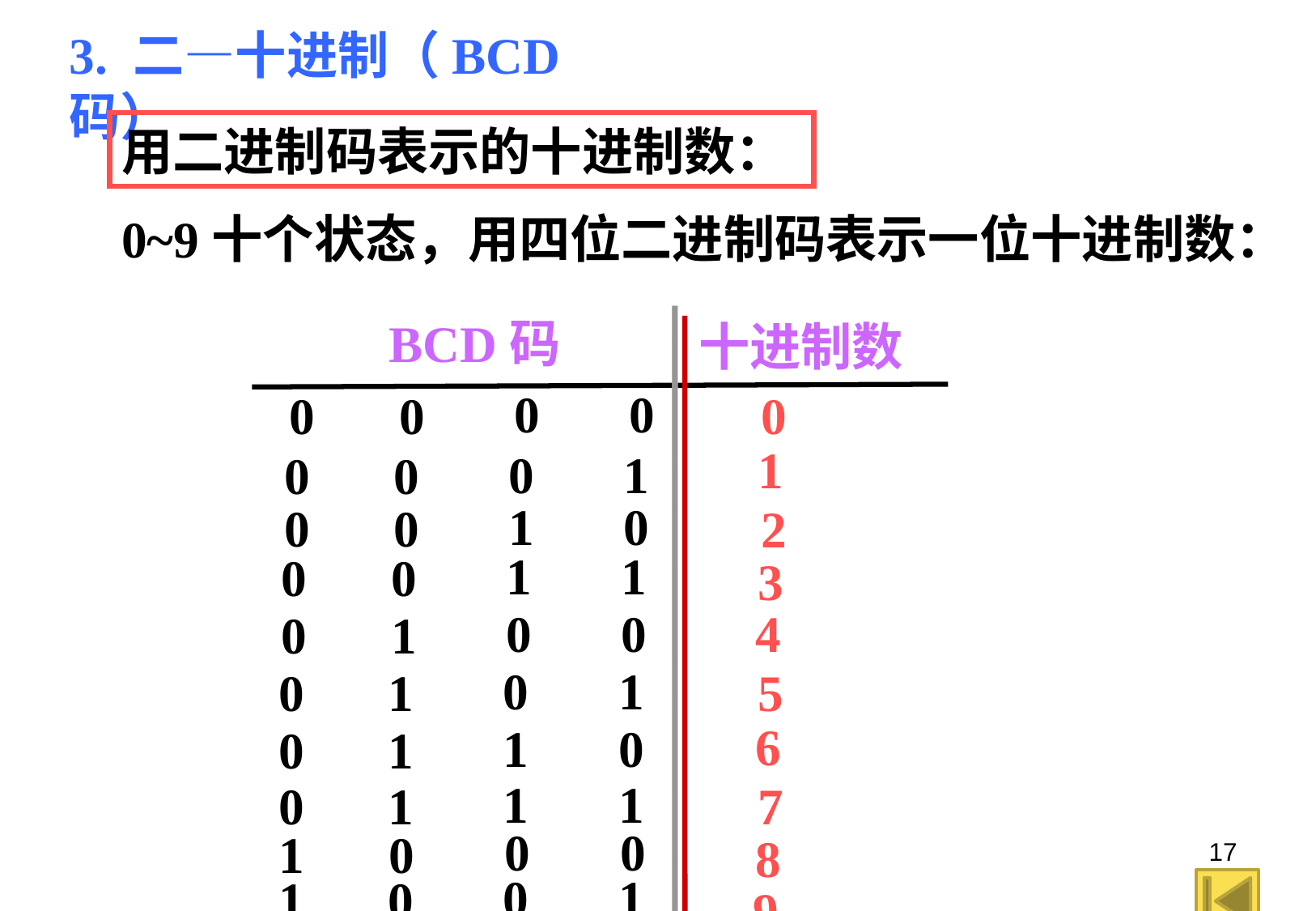

3. 二—十进制（BCD码）
用二进制码表示的十进制数：
0~9十个状态，用四位二进制码表示一位十进制数：
BCD码
十进制数

0
0
0
0
0
1
0
1
0
0
1
0
0
0
2
1
1
0
0
3
4
0
0
0
1
0
1
0
1
1
0
0
1
1
1
0
1
0
0
1
0
0
1
1
0
5
6
7
8
9
17